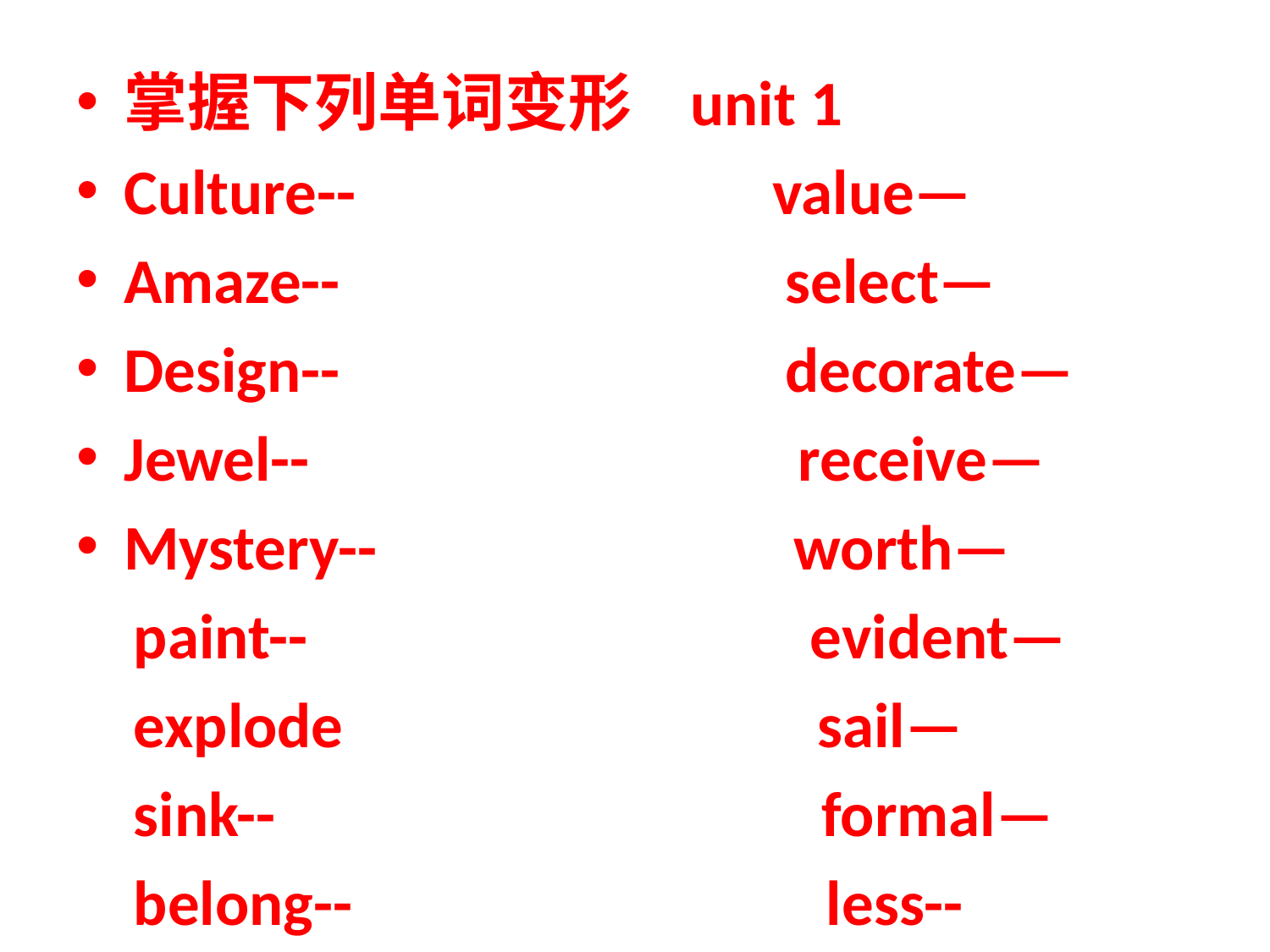

掌握下列单词变形   unit 1
Culture--                             value—
Amaze--                               select—
Design--                               decorate—
Jewel--                                  receive—
Mystery--                             worth—
    paint--                                   evident—
    explode                                 sail—
    sink--                                      formal—
    belong--                                 less--